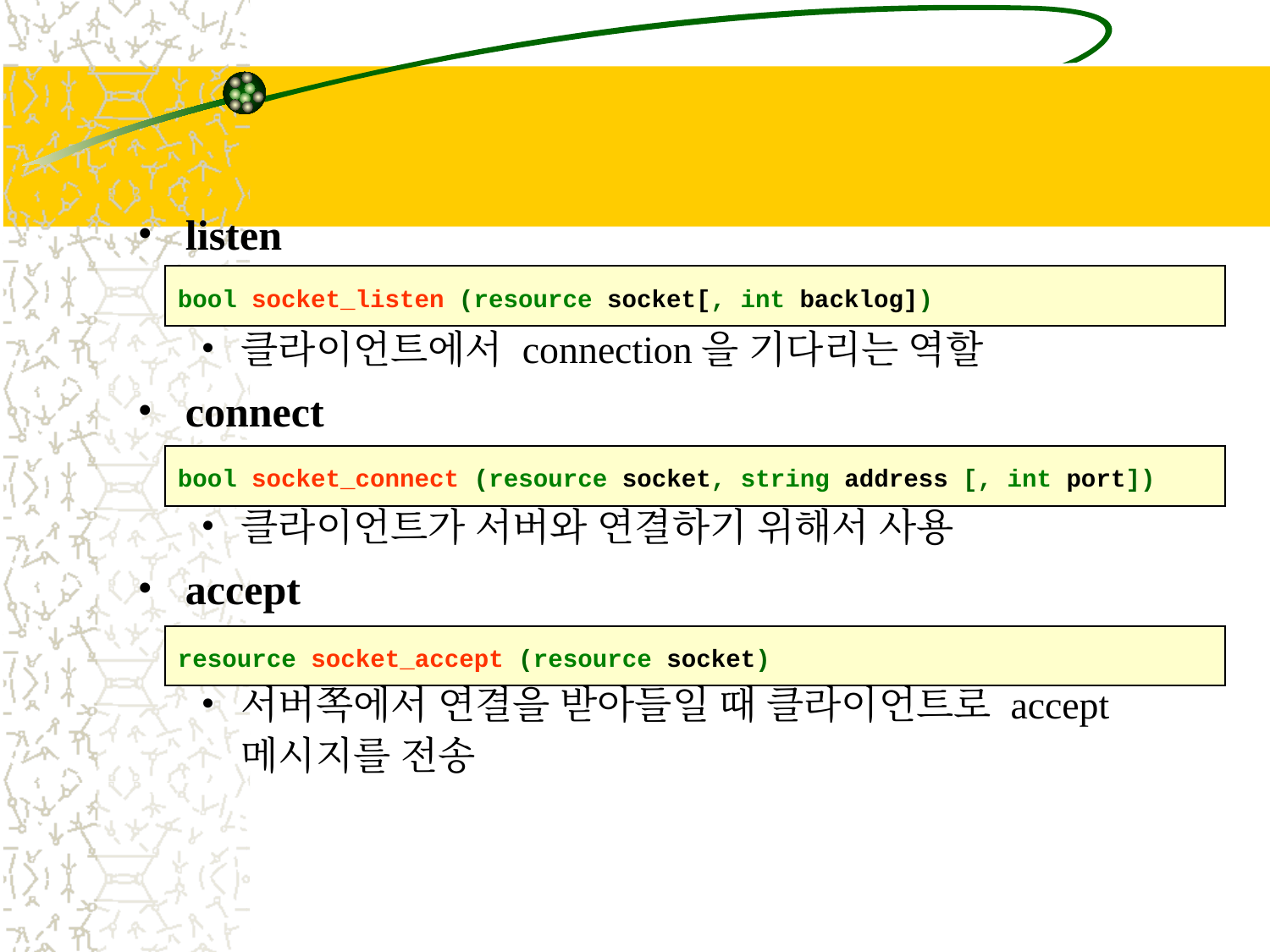

#
listen

클라이언트에서 connection을 기다리는 역할
connect

클라이언트가 서버와 연결하기 위해서 사용
accept

서버쪽에서 연결을 받아들일 때 클라이언트로 accept 메시지를 전송
bool socket_listen (resource socket[, int backlog])
bool socket_connect (resource socket, string address [, int port])
resource socket_accept (resource socket)